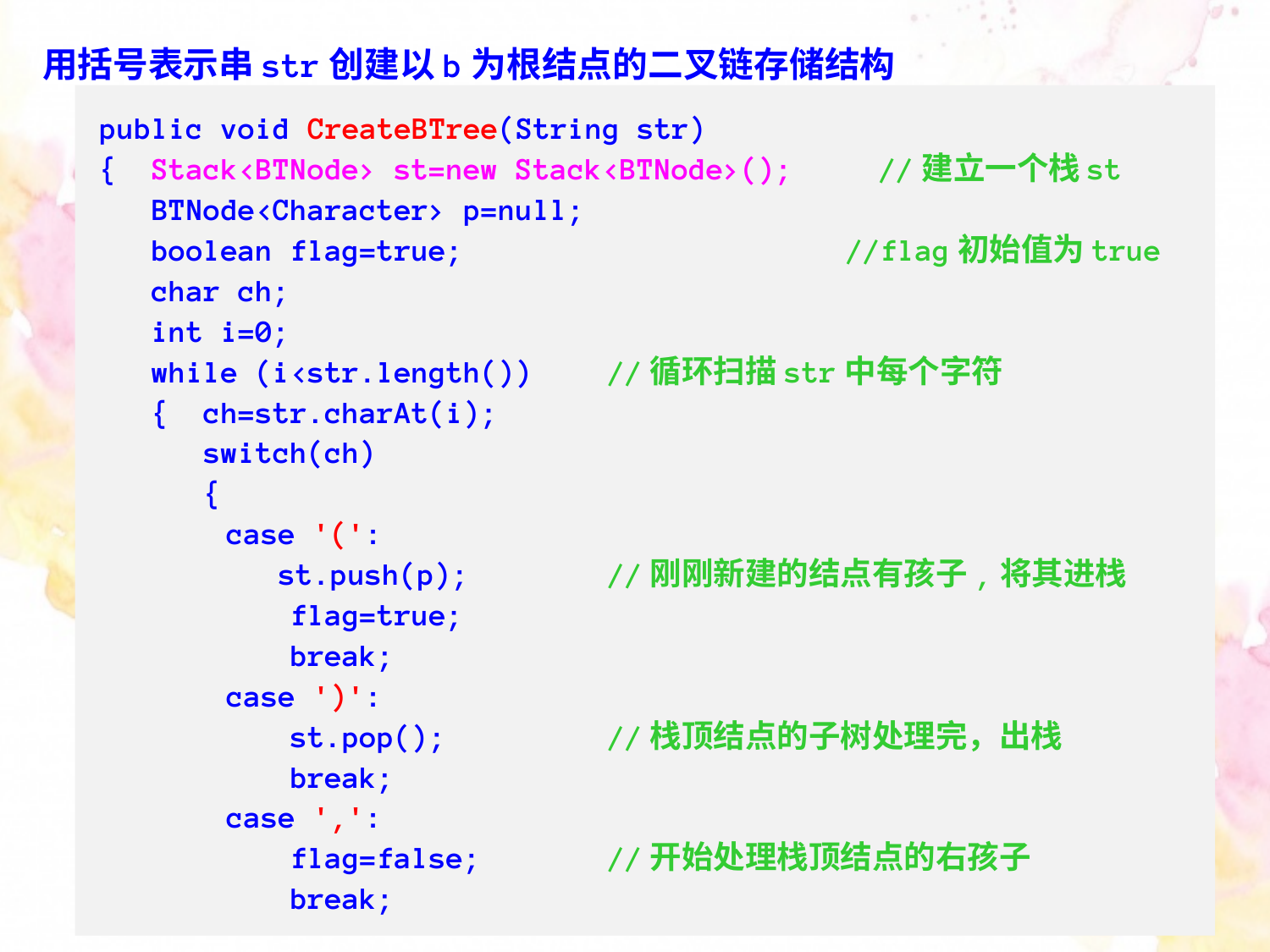

用括号表示串str创建以b为根结点的二叉链存储结构
public void CreateBTree(String str)
{  Stack<BTNode> st=new Stack<BTNode>();	 //建立一个栈st
   BTNode<Character> p=null;
   boolean flag=true;                      //flag初始值为true
   char ch;
   int i=0;
   while (i<str.length())	//循环扫描str中每个字符
   {  ch=str.charAt(i);
      switch(ch)
      {
	case '(':
	   st.push(p);		//刚刚新建的结点有孩子,将其进栈
           flag=true;
           break;
	case ')':
           st.pop();		//栈顶结点的子树处理完，出栈
           break;
	case ',':
           flag=false;	//开始处理栈顶结点的右孩子
           break;